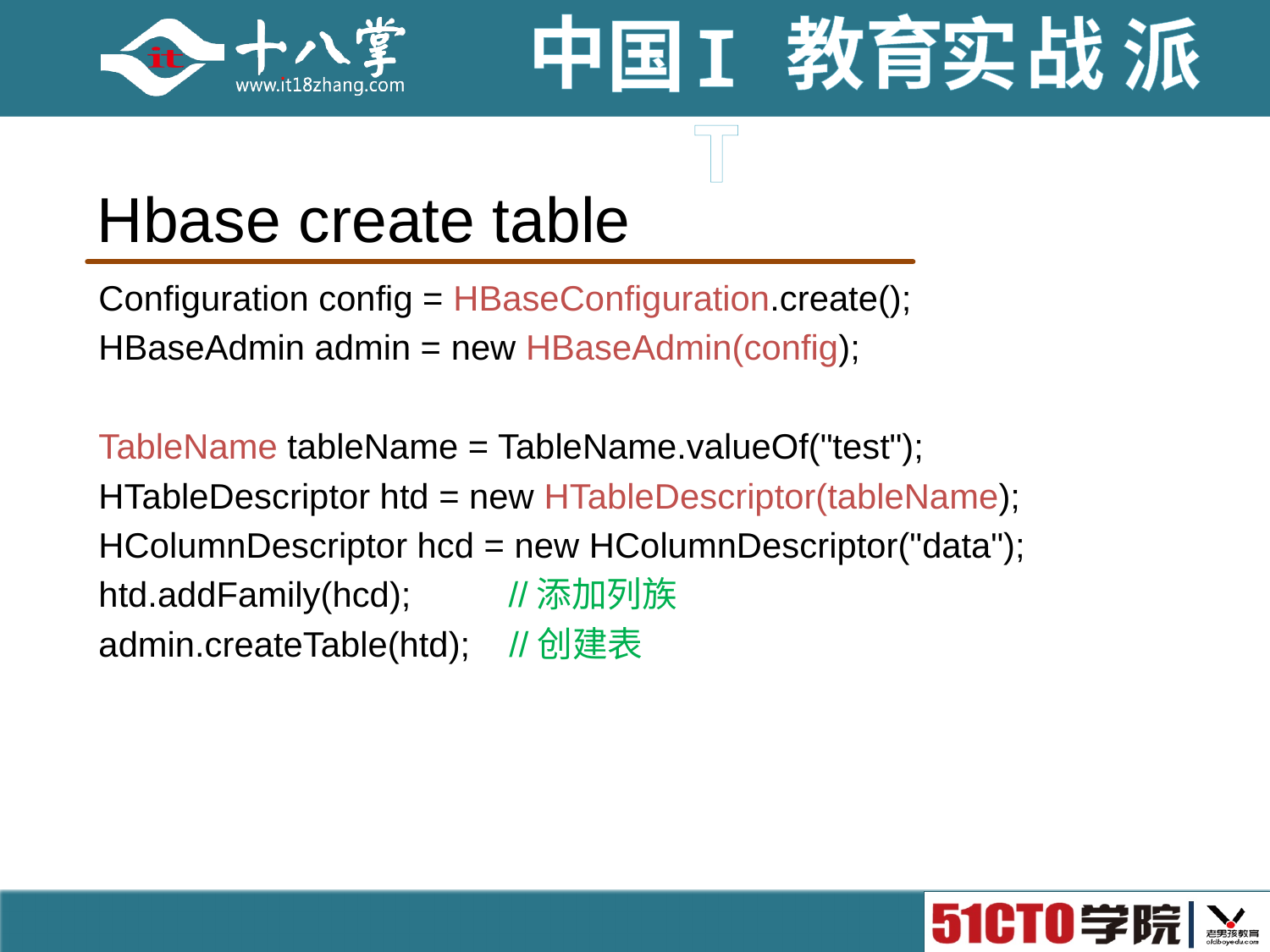

# Hbase create table
Configuration config = HBaseConfiguration.create();
HBaseAdmin admin = new HBaseAdmin(config);

TableName tableName = TableName.valueOf("test");
HTableDescriptor htd = new HTableDescriptor(tableName);
HColumnDescriptor hcd = new HColumnDescriptor("data");
htd.addFamily(hcd);          //添加列族
admin.createTable(htd);    //创建表